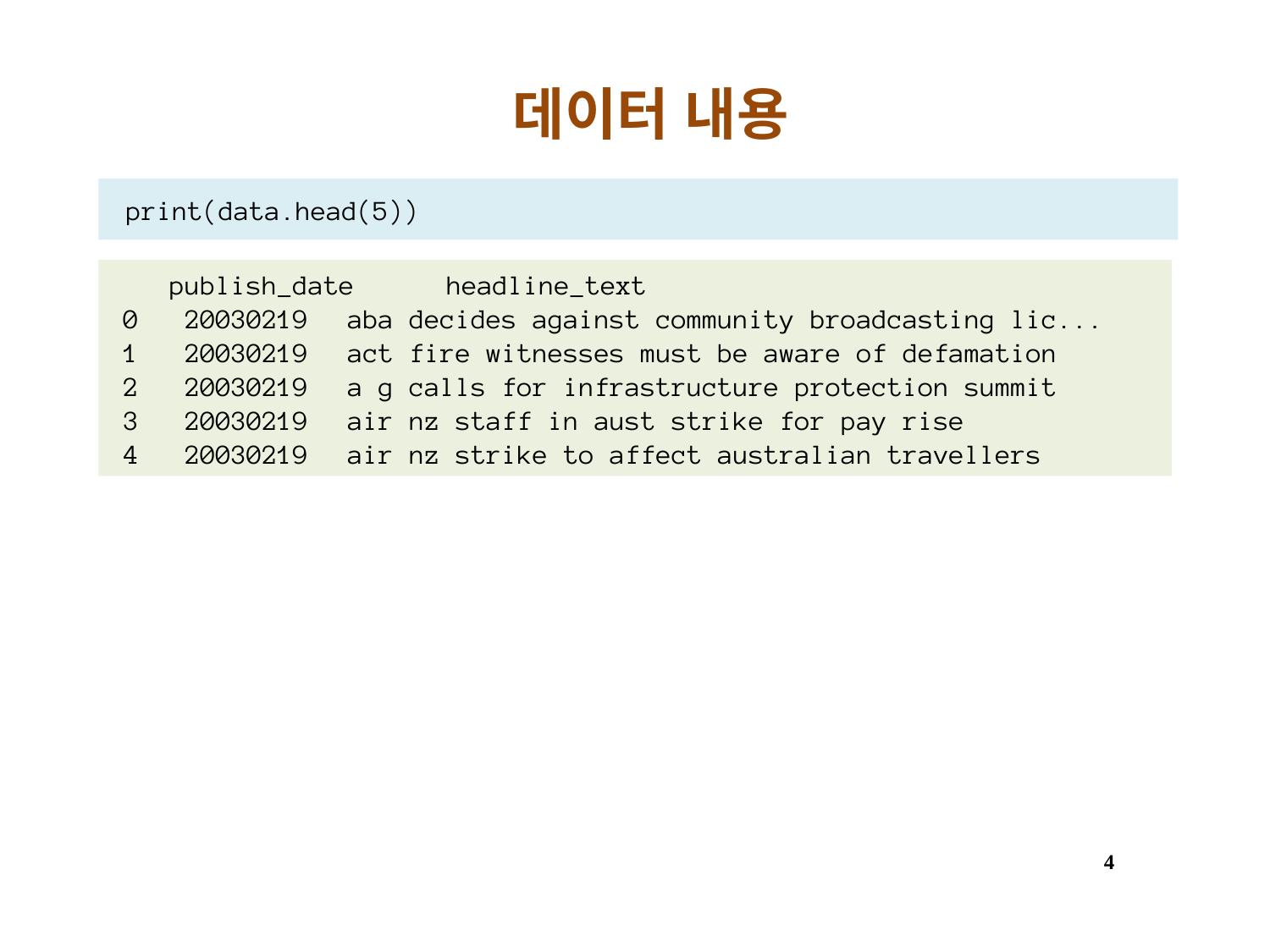

# 데이터 내용
print(data.head(5))
   publish_date 	headline_text
0 	20030219 	aba decides against community broadcasting lic...
1 	20030219 	act fire witnesses must be aware of defamation
2 	20030219 	a g calls for infrastructure protection summit
3 	20030219 	air nz staff in aust strike for pay rise
4 	20030219 	air nz strike to affect australian travellers
4